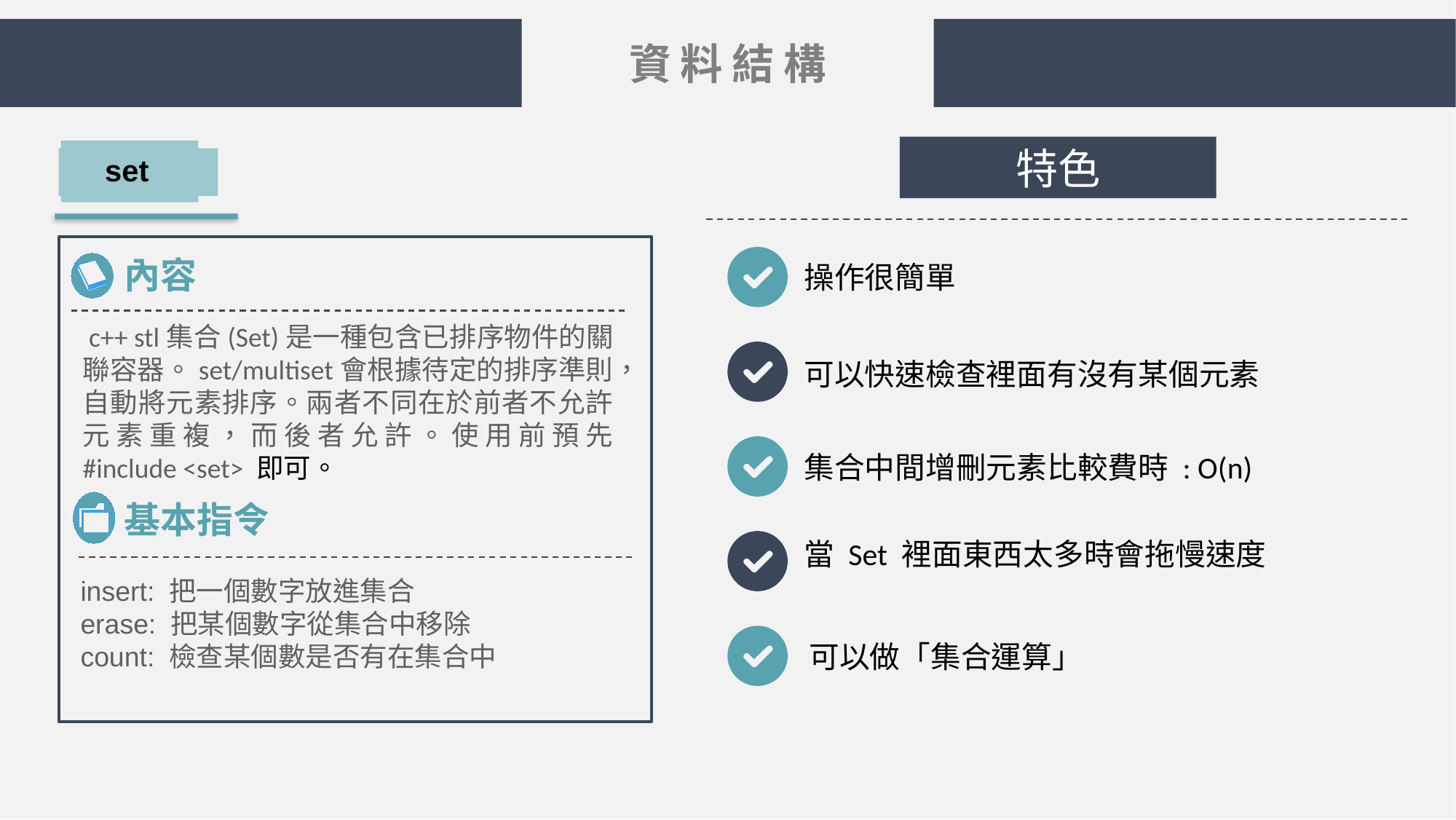

資料結構
特色
vector
set

內容

操作很簡單
 c++ stl集合(Set)是一種包含已排序物件的關聯容器。set/multiset會根據待定的排序準則，自動將元素排序。兩者不同在於前者不允許元素重複，而後者允許。使用前預先 #include <set> 即可。

可以快速檢查裡面有沒有某個元素

集合中間增刪元素比較費時 : O(n)
基本指令

當 Set 裡面東西太多時會拖慢速度
insert: 把一個數字放進集合
erase: 把某個數字從集合中移除
count: 檢查某個數是否有在集合中

可以做「集合運算」